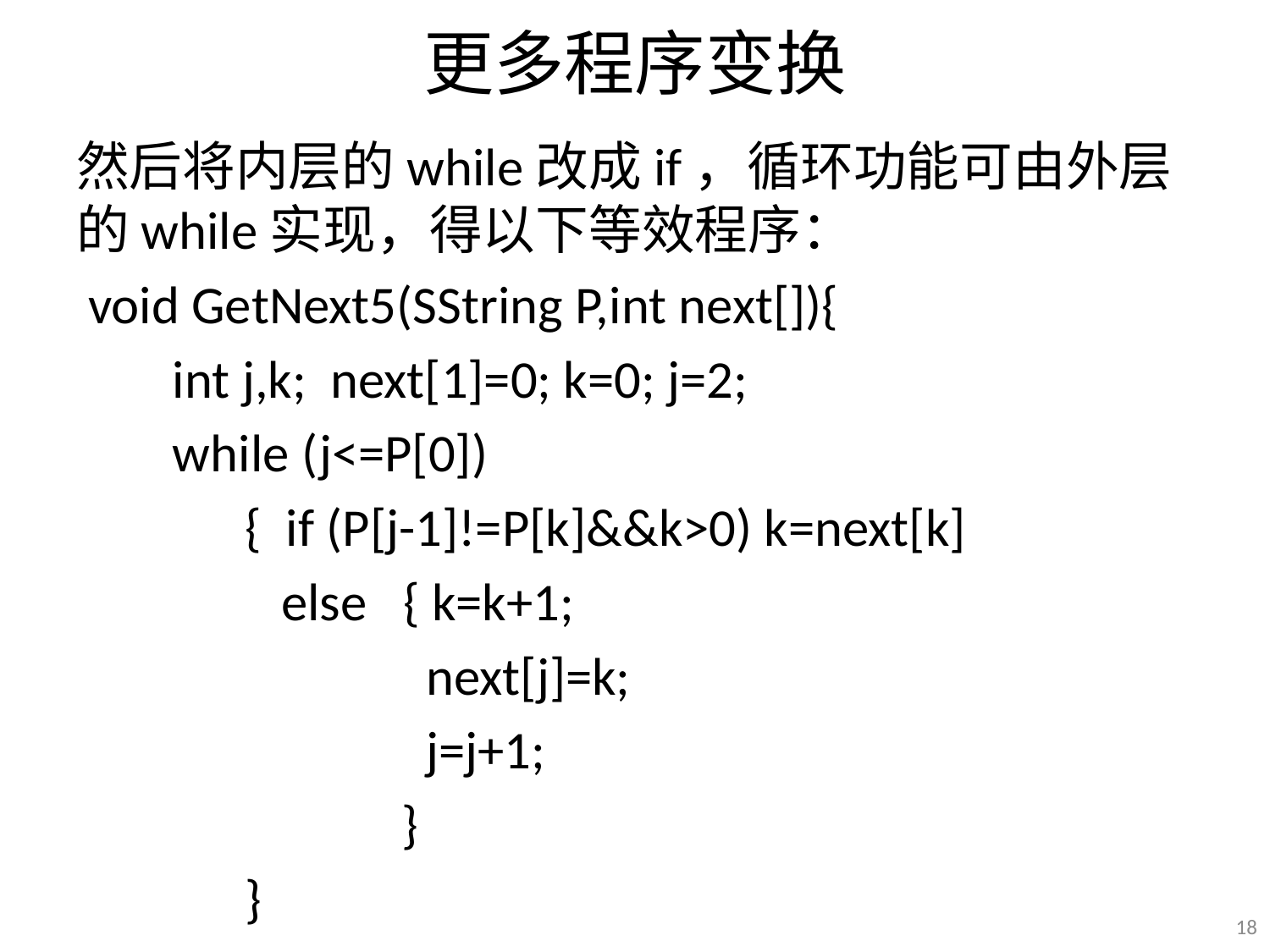

# 更多程序变换
然后将内层的while改成if，循环功能可由外层的while实现，得以下等效程序：
 void GetNext5(SString P,int next[]){
        int j,k;  next[1]=0; k=0; j=2;
        while (j<=P[0])
              {  if (P[j-1]!=P[k]&&k>0) k=next[k]
                 else   { k=k+1;
                             next[j]=k;
                             j=j+1;
                           }
              }

18